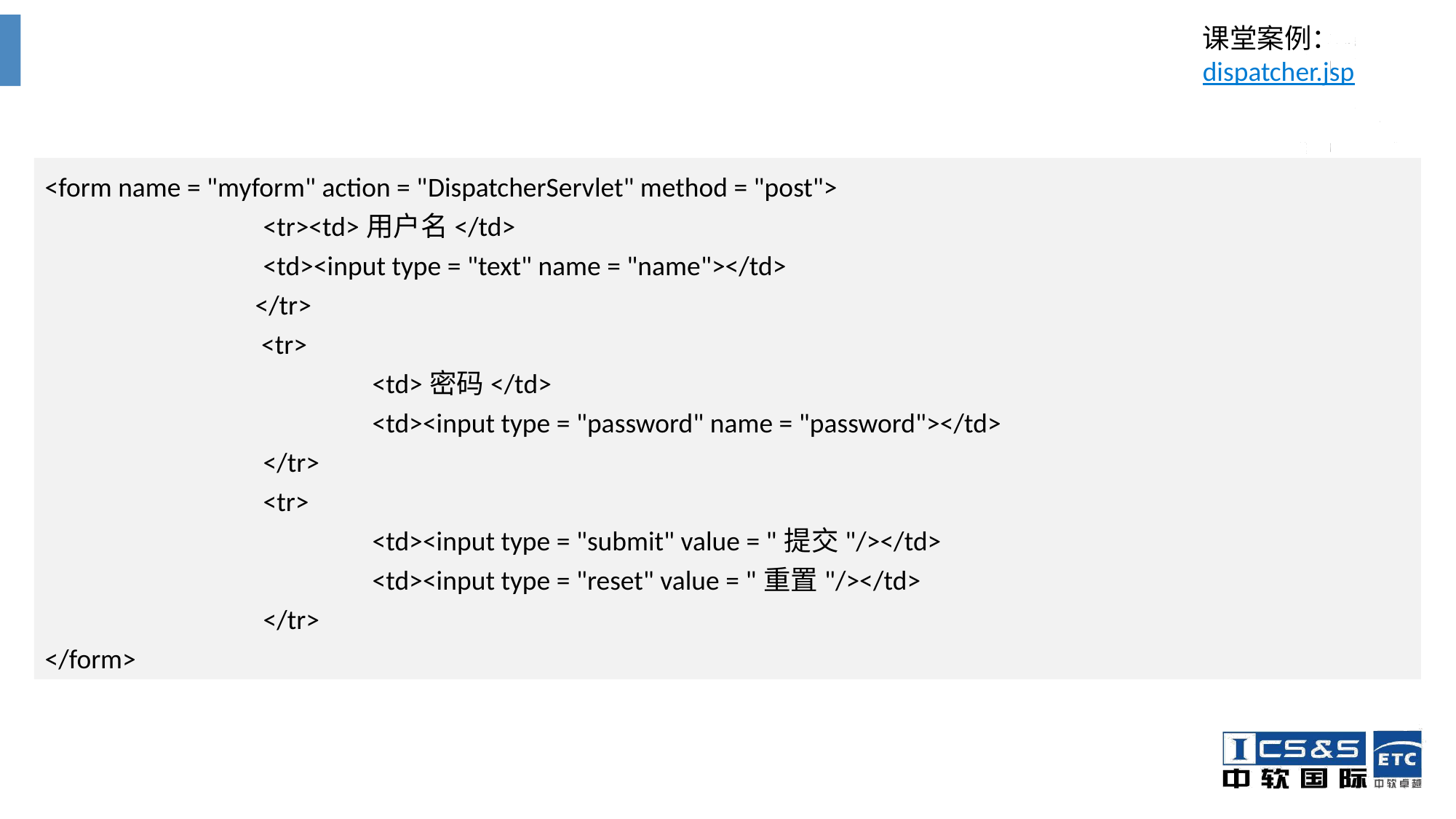

课堂案例：dispatcher.jsp

<form name = "myform" action = "DispatcherServlet" method = "post">
		<tr><td>用户名</td>
		<td><input type = "text" name = "name"></td>
                                  </tr>
                                   <tr>
			<td>密码</td>
			<td><input type = "password" name = "password"></td>
		</tr>
		<tr>
			<td><input type = "submit" value = "提交"/></td>
			<td><input type = "reset" value = "重置"/></td>
		</tr>
</form>